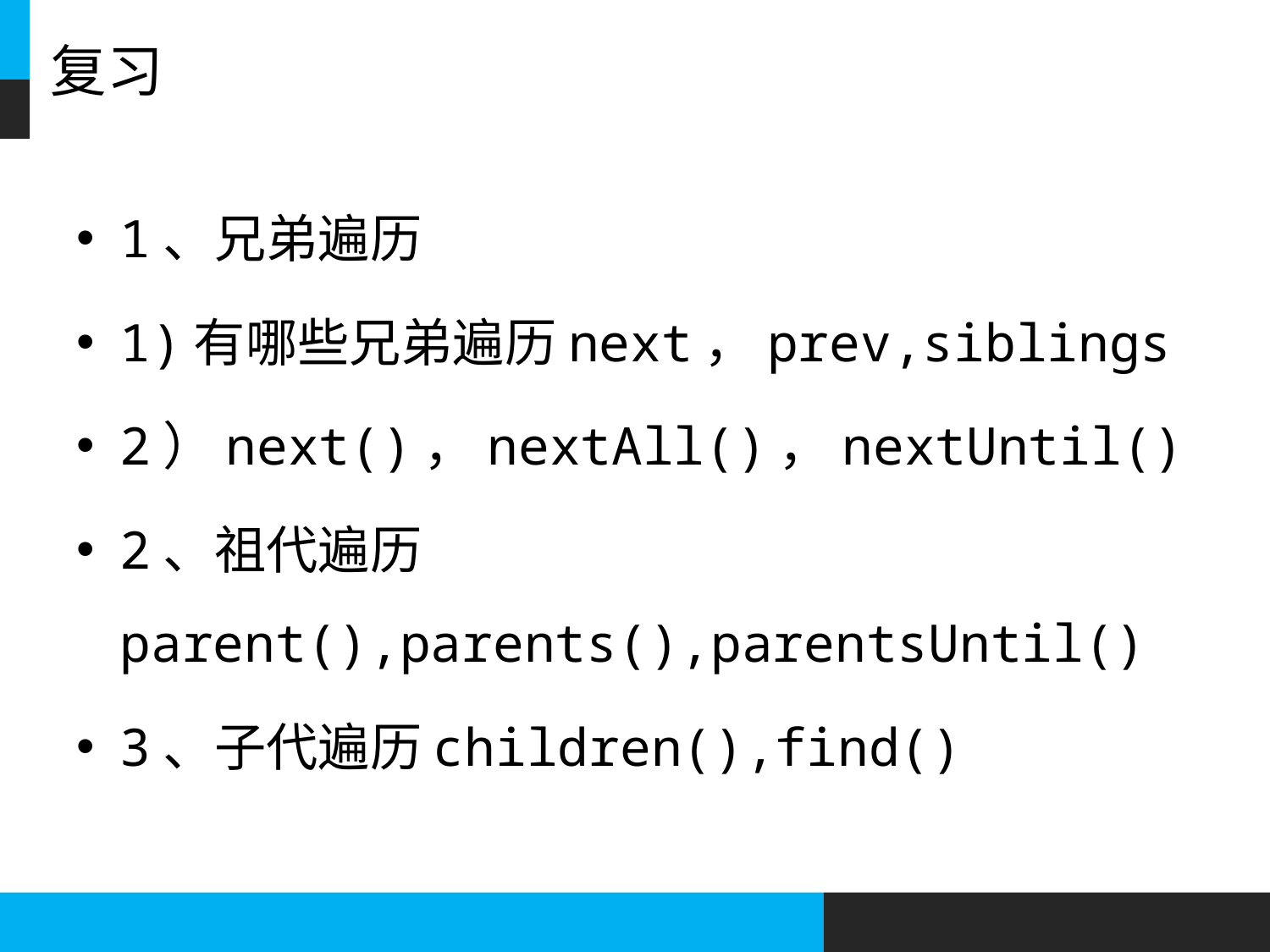

# 复习
1、兄弟遍历
1)有哪些兄弟遍历next，prev,siblings
2）next()，nextAll()，nextUntil()
2、祖代遍历parent(),parents(),parentsUntil()
3、子代遍历children(),find()